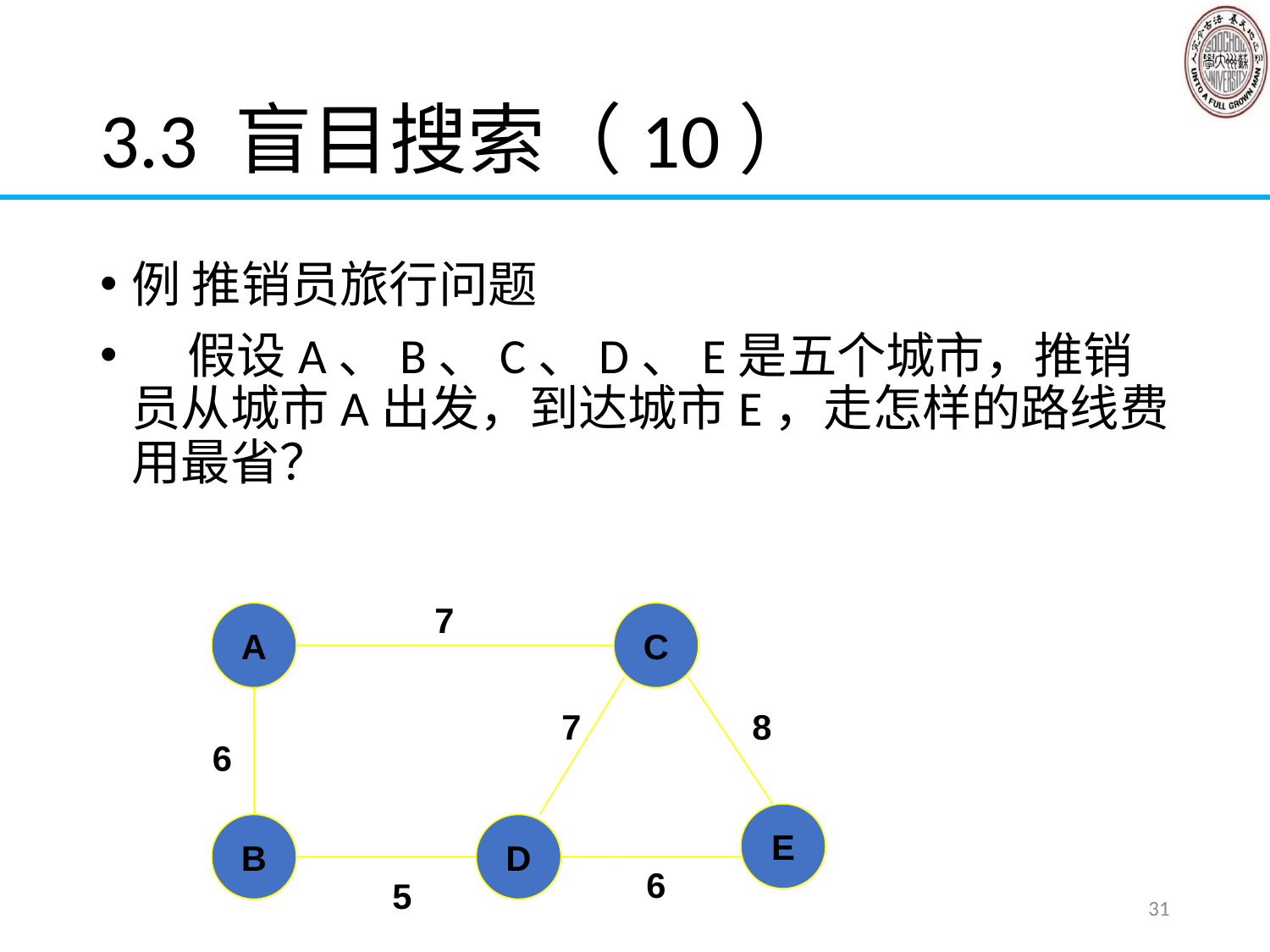

# 3.3 盲目搜索（10）
例 推销员旅行问题
    假设A、B、C、D、E是五个城市，推销员从城市A出发，到达城市E，走怎样的路线费用最省？

7
A
C

7
8
6
E
B
D

6
5
31